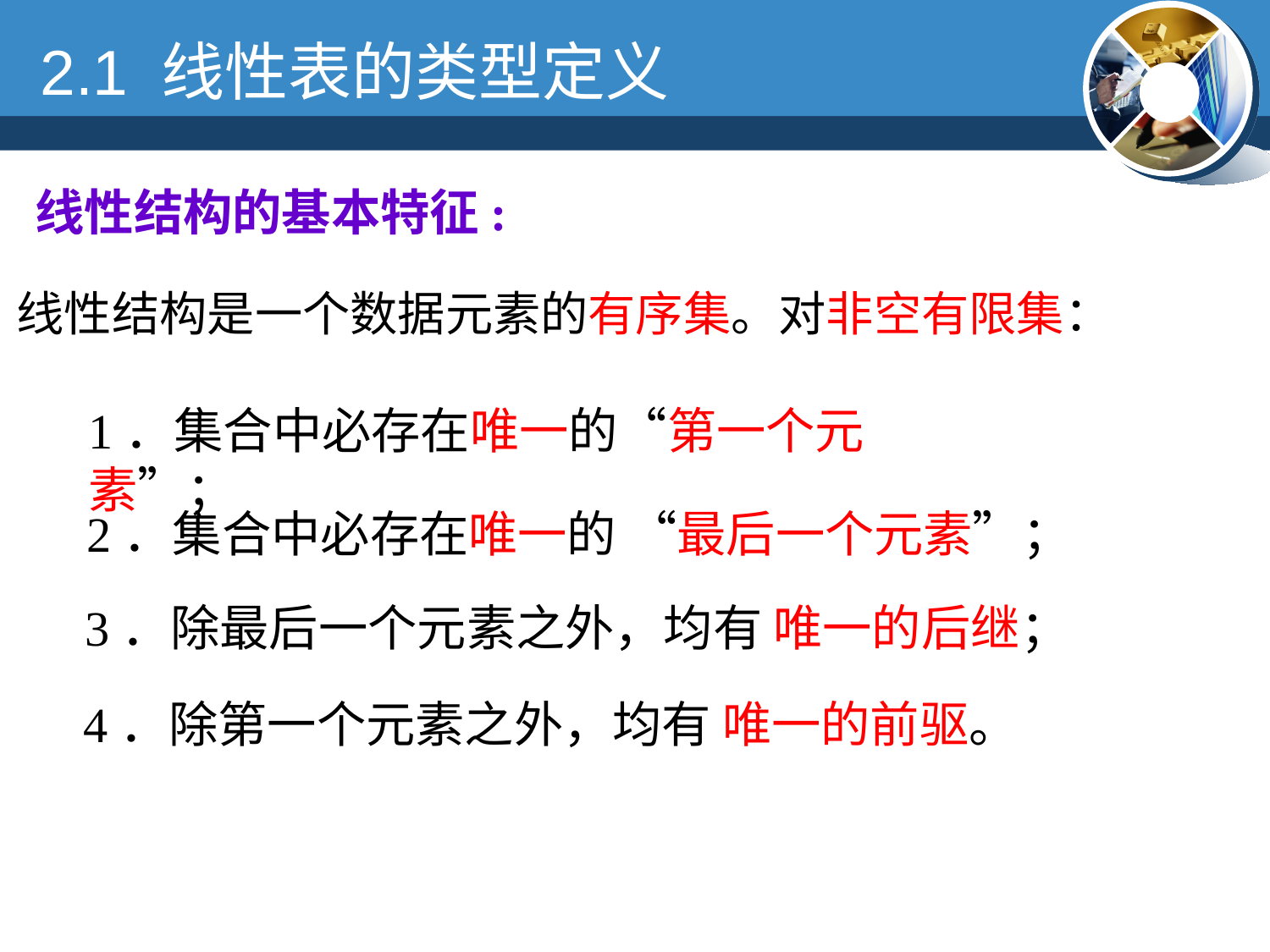

2.1 线性表的类型定义
 线性结构的基本特征:
线性结构是一个数据元素的有序集。对非空有限集：
1．集合中必存在唯一的“第一个元素”；
2．集合中必存在唯一的 “最后一个元素”；
3．除最后一个元素之外，均有 唯一的后继；
4．除第一个元素之外，均有 唯一的前驱。